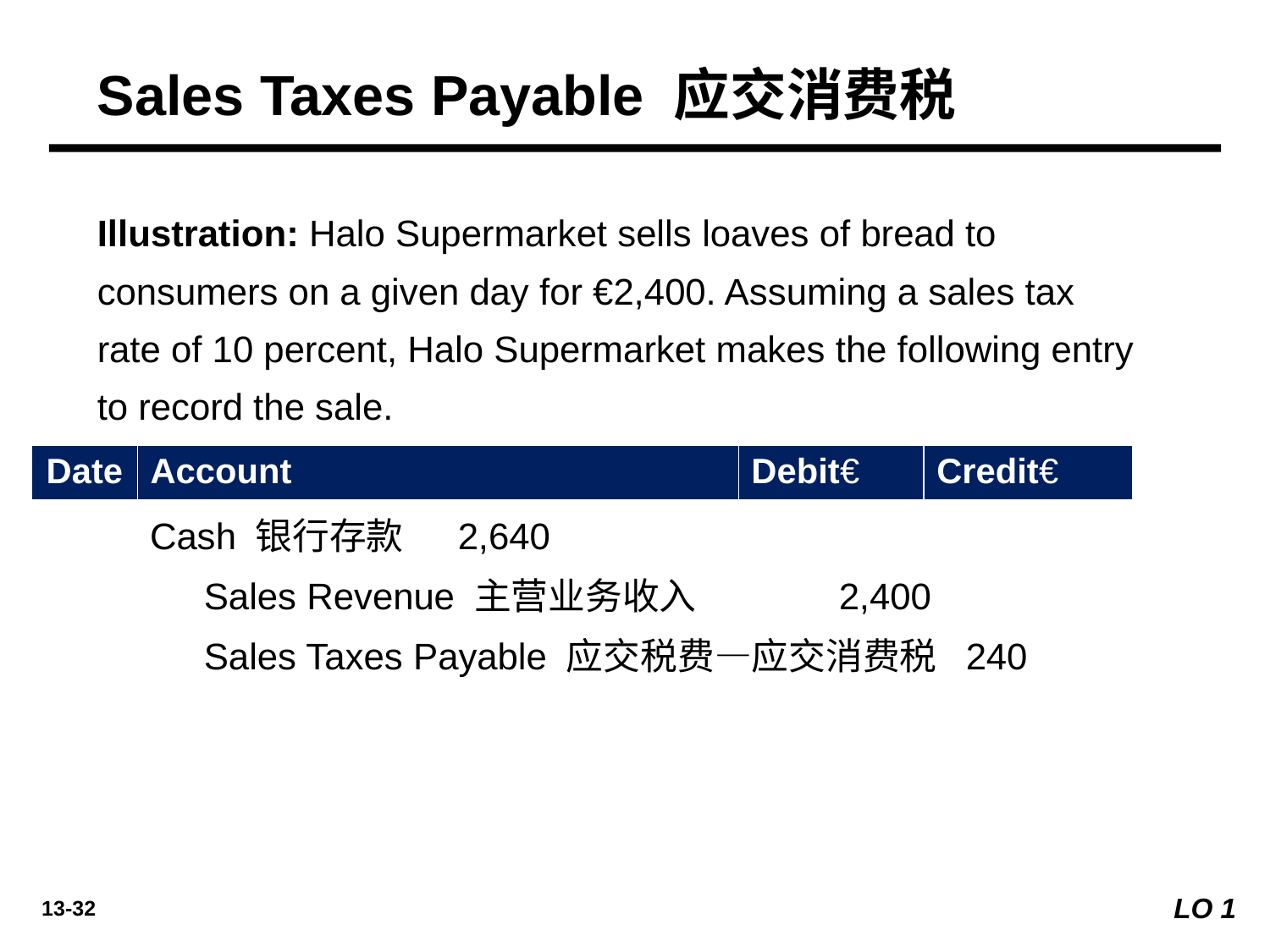

Sales Taxes Payable 应交消费税

Illustration: Halo Supermarket sells loaves of bread to consumers on a given day for €2,400. Assuming a sales tax rate of 10 percent, Halo Supermarket makes the following entry to record the sale.
| Date | Account | Debit€ | Credit€ |
| --- | --- | --- | --- |
 Cash 银行存款	2,640
	Sales Revenue 主营业务收入		2,400
	Sales Taxes Payable 应交税费—应交消费税	240
LO 1